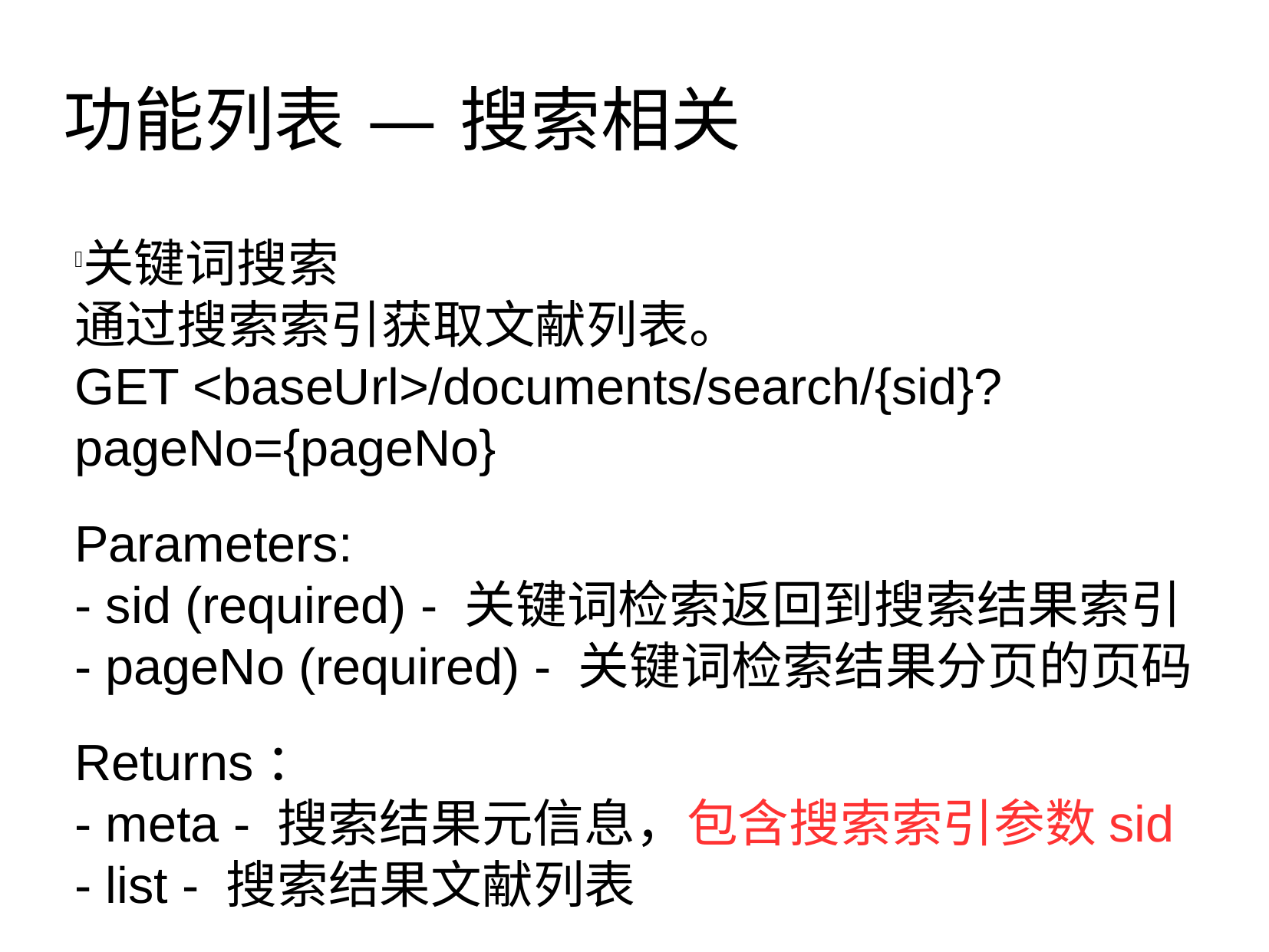

功能列表 — 搜索相关
关键词搜索
通过搜索索引获取文献列表。
GET <baseUrl>/documents/search/{sid}?pageNo={pageNo}

Parameters:
- sid (required) - 关键词检索返回到搜索结果索引
- pageNo (required) - 关键词检索结果分页的页码

Returns：
- meta - 搜索结果元信息，包含搜索索引参数sid
- list - 搜索结果文献列表